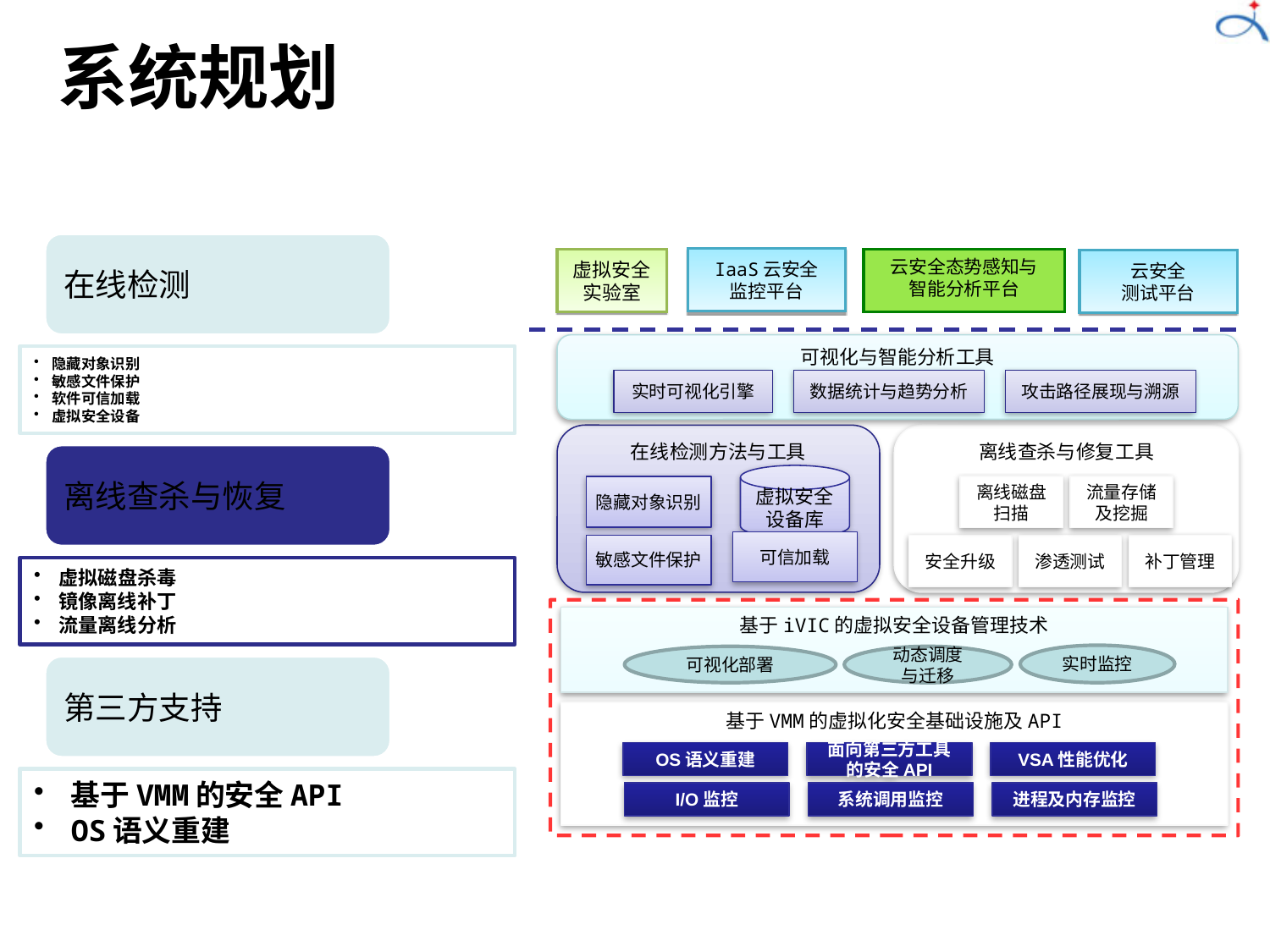

系统规划
在线检测
隐藏对象识别
敏感文件保护
离线查杀与恢复
虚拟磁盘杀毒
镜像离线补丁
第三方支持
基于VMM的安全API
OS语义重建
流量离线分析
虚拟安全设备
软件可信加载
IaaS云安全
监控平台
虚拟安全
实验室
云安全态势感知与
智能分析平台
云安全
测试平台
可视化与智能分析工具
实时可视化引擎
数据统计与趋势分析
攻击路径展现与溯源
在线检测方法与工具
离线查杀与修复工具
虚拟安全
设备库
隐藏对象识别
离线磁盘扫描
流量存储及挖掘
可信加载
敏感文件保护
安全升级
渗透测试
补丁管理

基于iVIC的虚拟安全设备管理技术

实时监控
可视化部署
动态调度
与迁移
基于VMM的虚拟化安全基础设施及API
OS语义重建
面向第三方工具的安全API
VSA性能优化
I/O监控
系统调用监控
进程及内存监控